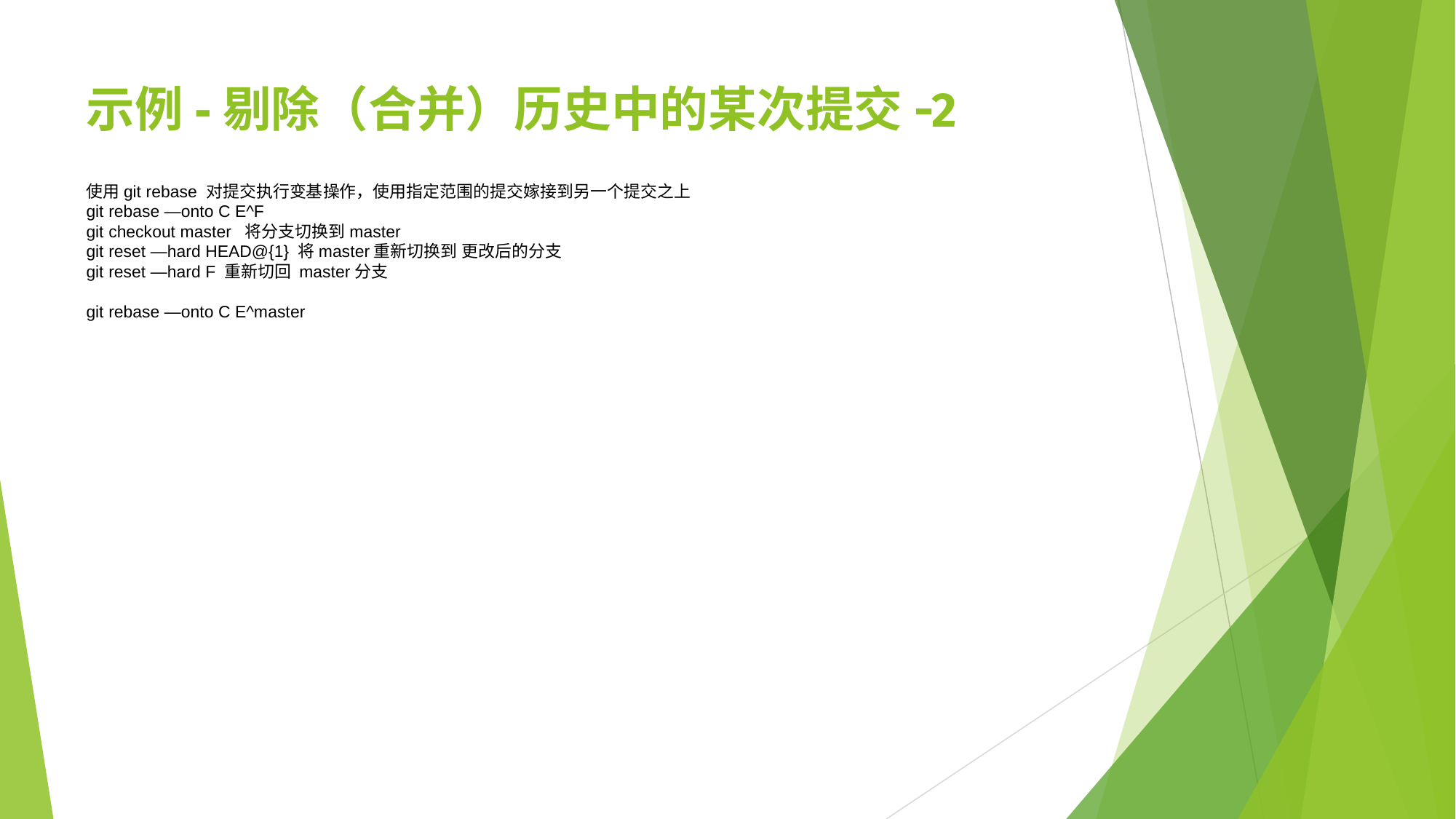

# 示例-剔除（合并）历史中的某次提交-2
使用git rebase 对提交执行变基操作，使用指定范围的提交嫁接到另一个提交之上
git rebase —onto C E^F
git checkout master  将分支切换到master
git reset —hard HEAD@{1} 将master重新切换到 更改后的分支
git reset —hard F 重新切回 master分支

git rebase —onto C E^master